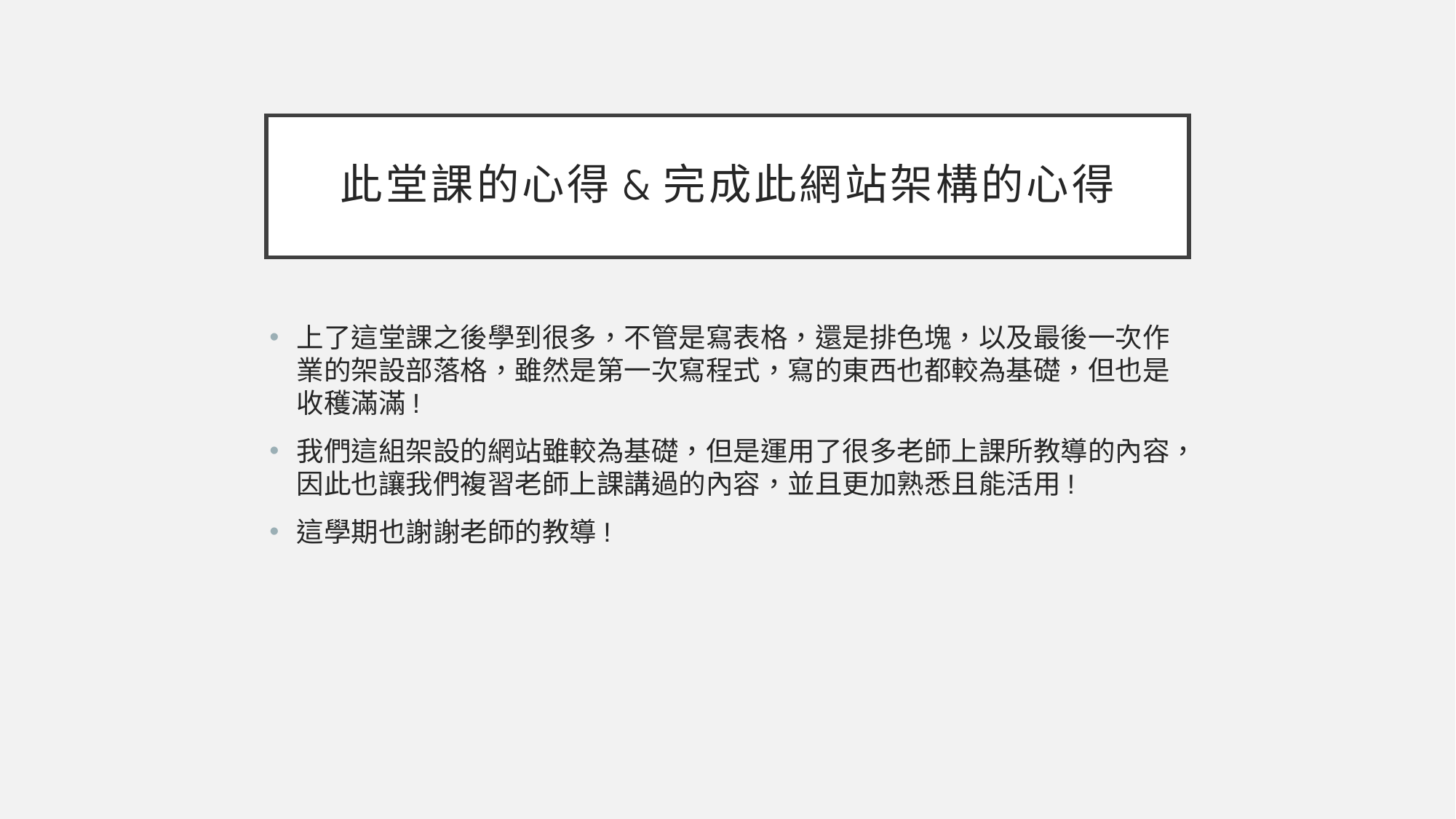

# 此堂課的心得&完成此網站架構的心得
上了這堂課之後學到很多，不管是寫表格，還是排色塊，以及最後一次作業的架設部落格，雖然是第一次寫程式，寫的東西也都較為基礎，但也是收穫滿滿!
我們這組架設的網站雖較為基礎，但是運用了很多老師上課所教導的內容，因此也讓我們複習老師上課講過的內容，並且更加熟悉且能活用!
這學期也謝謝老師的教導!